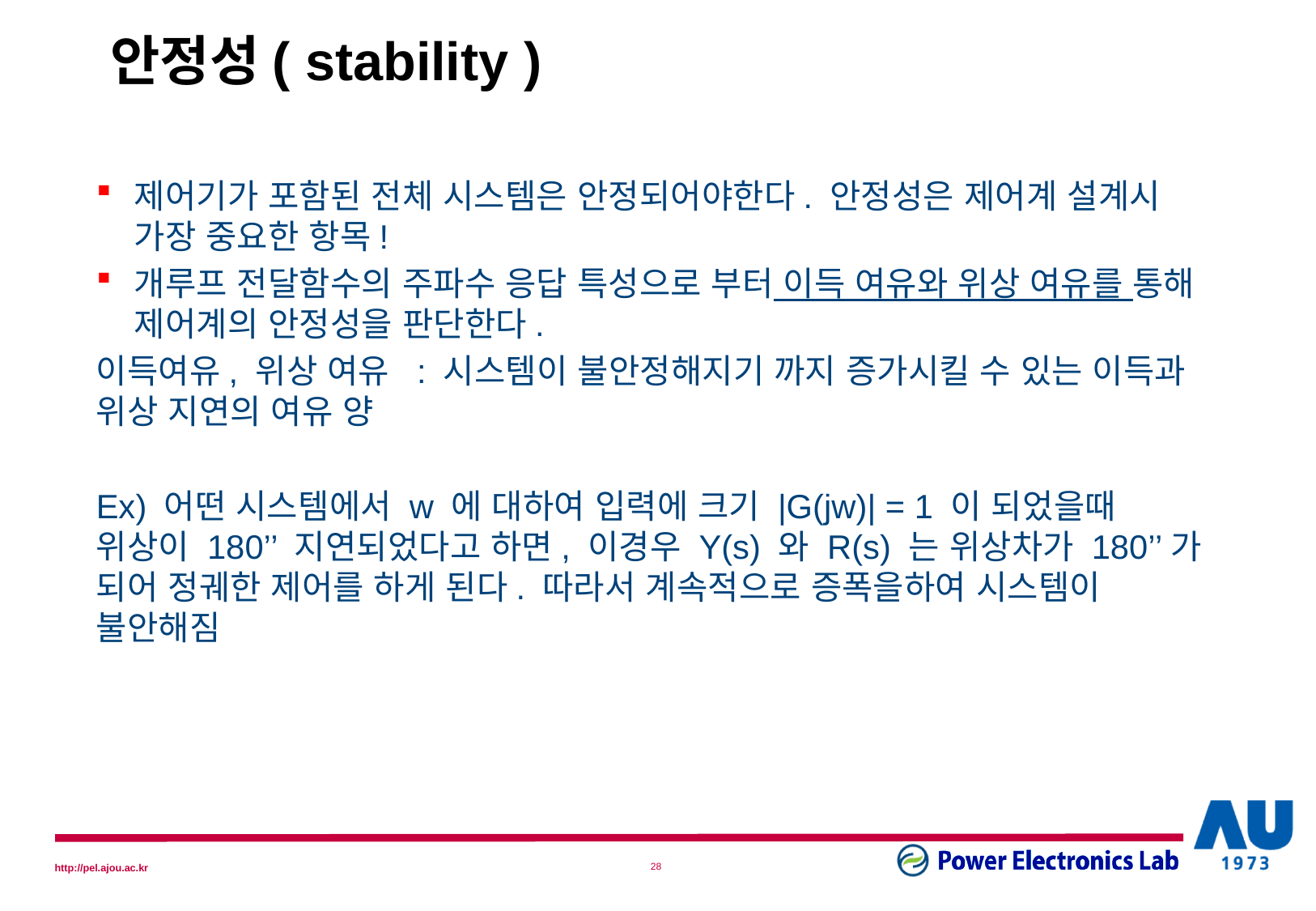

# 안정성( stability )
제어기가 포함된 전체 시스템은 안정되어야한다. 안정성은 제어계 설계시 가장 중요한 항목!
개루프 전달함수의 주파수 응답 특성으로 부터 이득 여유와 위상 여유를 통해 제어계의 안정성을 판단한다.
이득여유, 위상 여유  : 시스템이 불안정해지기 까지 증가시킬 수 있는 이득과 위상 지연의 여유 양

Ex) 어떤 시스템에서 w 에 대하여 입력에 크기 |G(jw)| = 1 이 되었을때 위상이 180’’ 지연되었다고 하면, 이경우 Y(s) 와 R(s) 는 위상차가 180’’가 되어 정궤한 제어를 하게 된다. 따라서 계속적으로 증폭을하여 시스템이 불안해짐
28